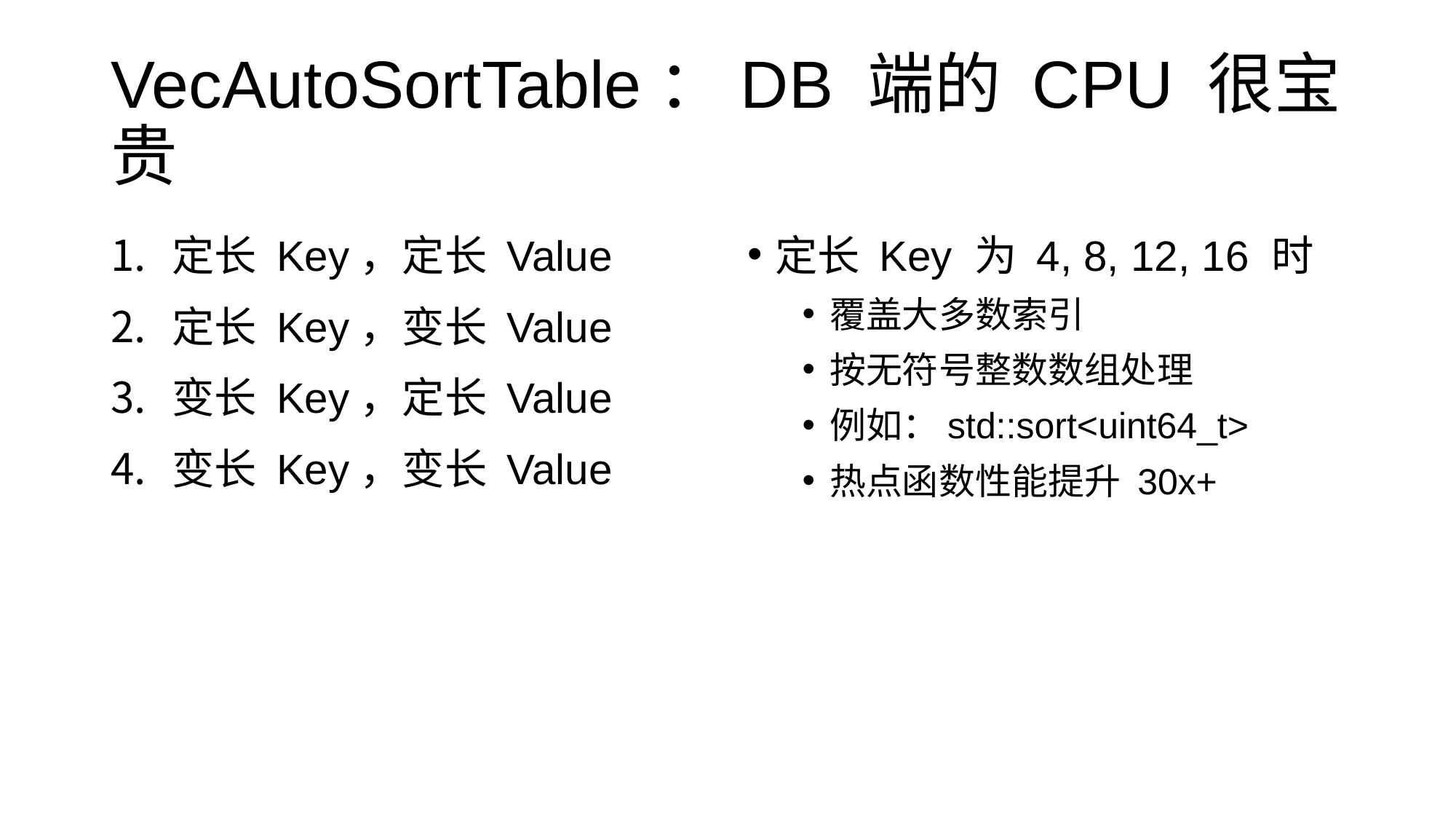

# VecAutoSortTable：DB 端的 CPU 很宝贵
定长 Key，定长 Value
定长 Key，变长 Value
变长 Key，定长 Value
变长 Key，变长 Value
定长 Key 为 4, 8, 12, 16 时
覆盖大多数索引
按无符号整数数组处理
例如：std::sort<uint64_t>
热点函数性能提升 30x+